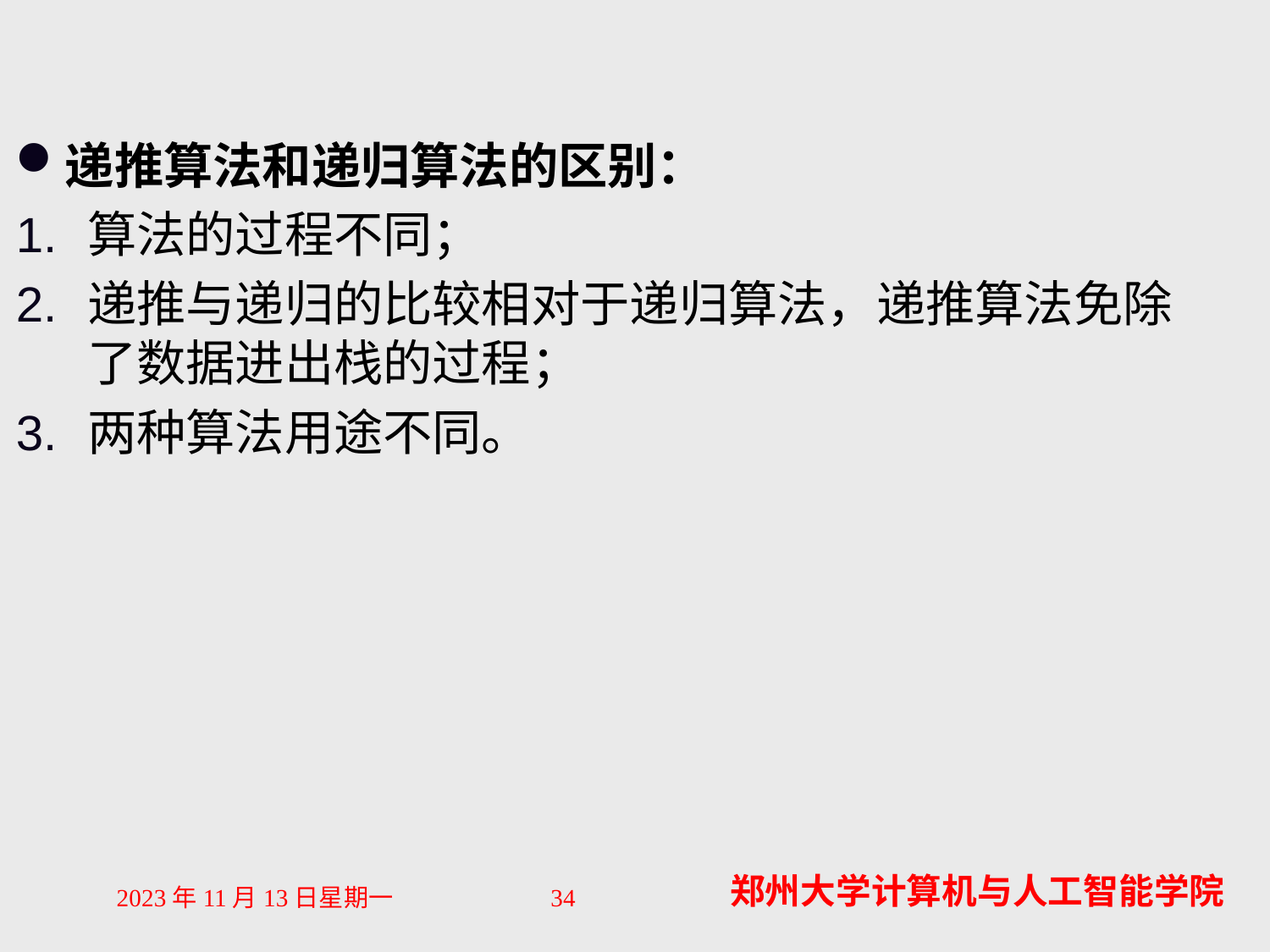

递推算法和递归算法的区别：
算法的过程不同；
递推与递归的比较相对于递归算法，递推算法免除了数据进出栈的过程；
两种算法用途不同。